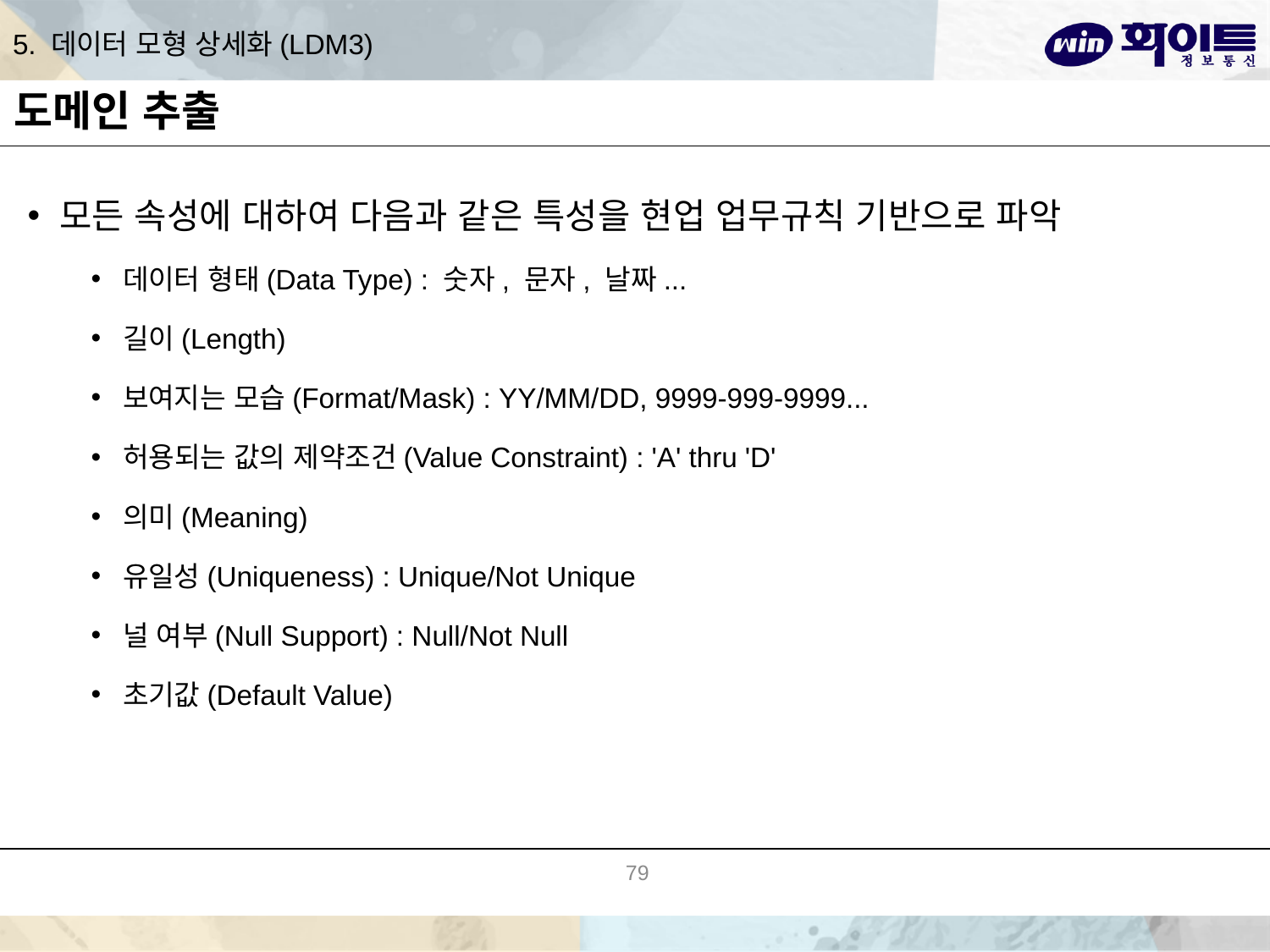

# 5. 데이터 모형 상세화(LDM3)
도메인 추출
모든 속성에 대하여 다음과 같은 특성을 현업 업무규칙 기반으로 파악
데이터 형태(Data Type) : 숫자, 문자, 날짜...
길이(Length)
보여지는 모습(Format/Mask) : YY/MM/DD, 9999-999-9999...
허용되는 값의 제약조건(Value Constraint) : 'A' thru 'D'
의미(Meaning)
유일성(Uniqueness) : Unique/Not Unique
널 여부(Null Support) : Null/Not Null
초기값(Default Value)
79